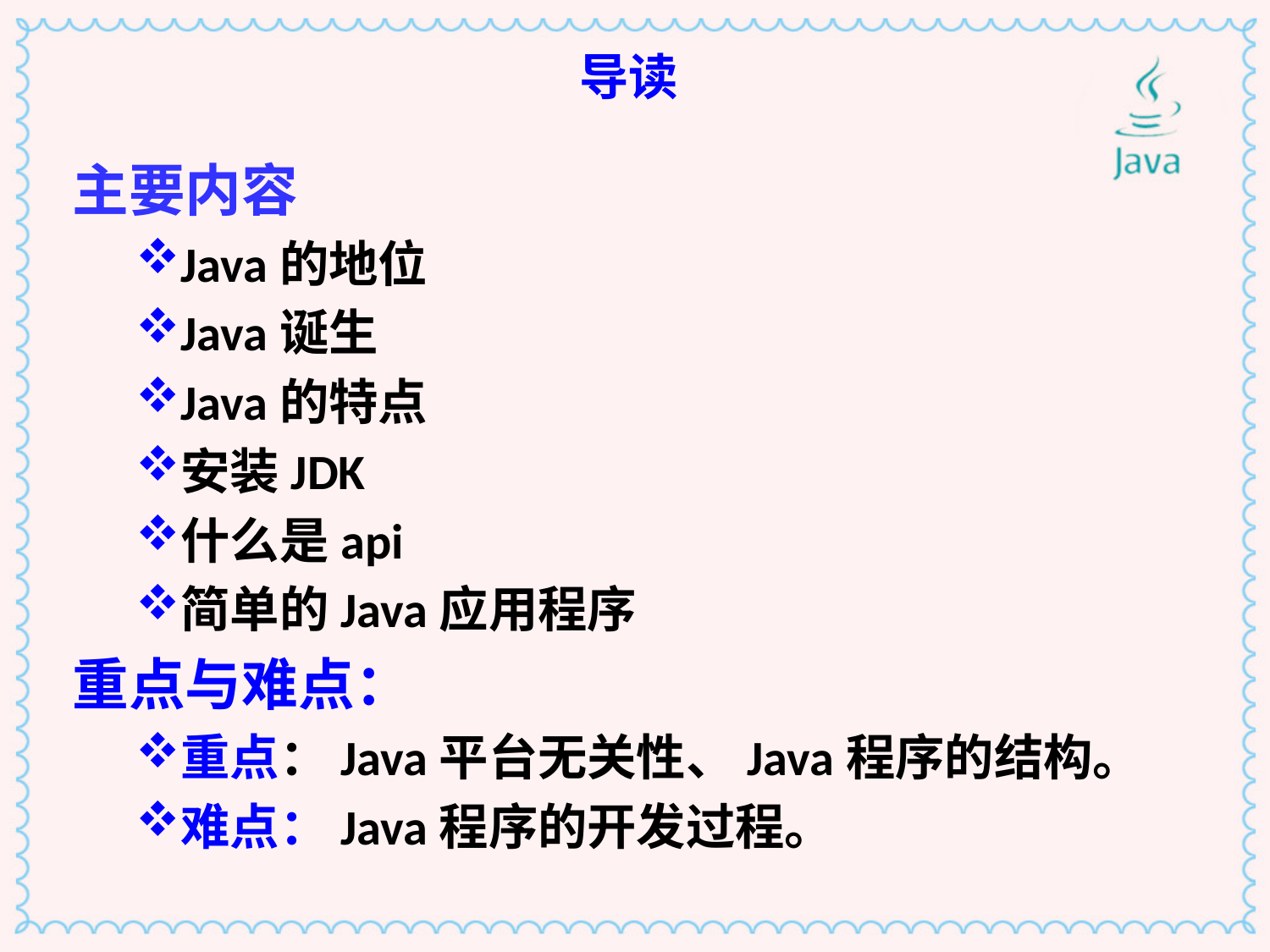

# 导读
主要内容
Java的地位
Java诞生
Java的特点
安装JDK
什么是api
简单的Java应用程序
重点与难点：
重点：Java平台无关性、Java程序的结构。
难点：Java程序的开发过程。